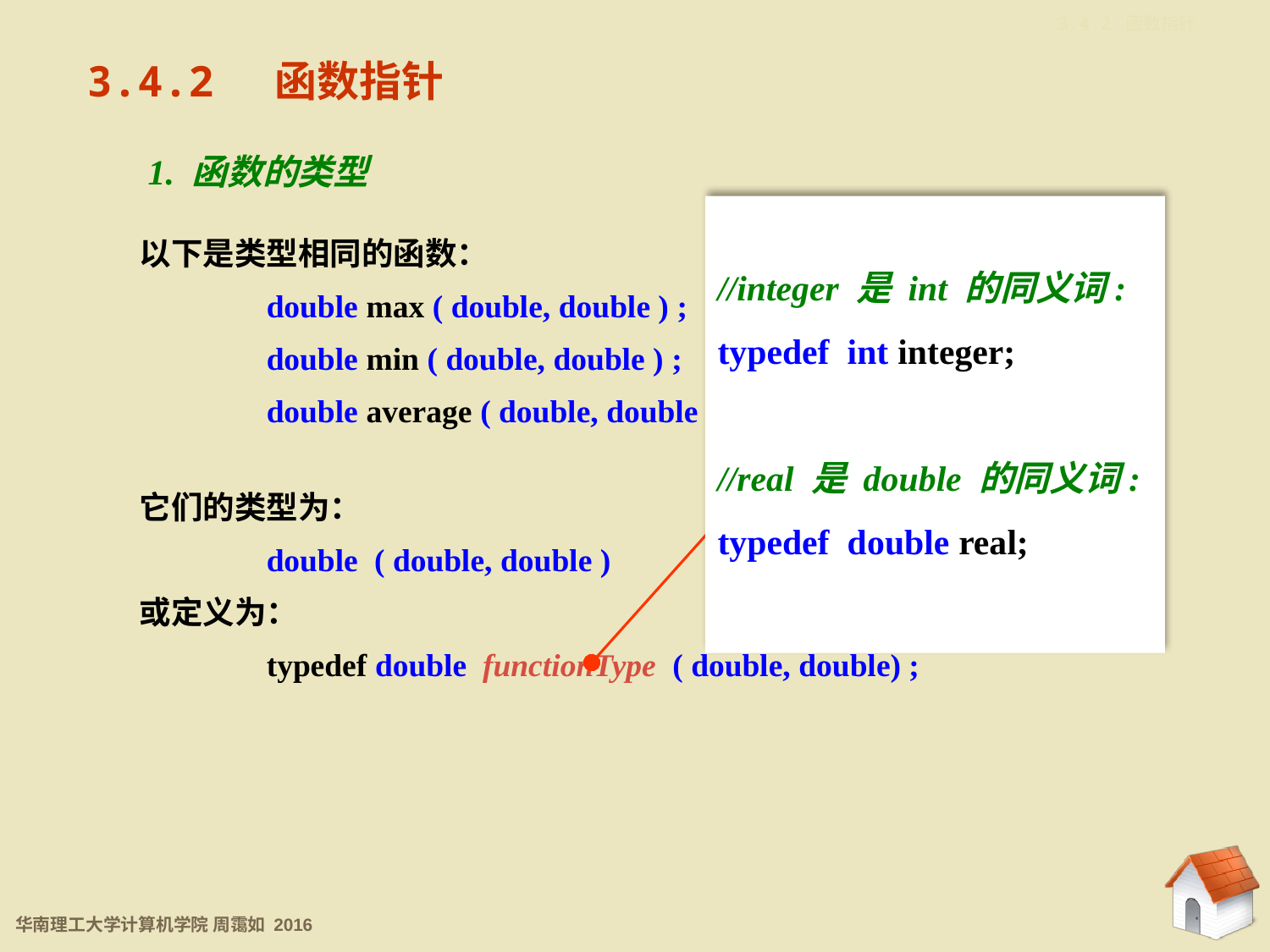

3.4.2 函数指针
3.4.2  函数指针
1. 函数的类型
//integer 是 int 的同义词:
typedef  int integer;
//real 是 double 的同义词:
typedef  double real;

以下是类型相同的函数：
	double max ( double, double ) ;
	double min ( double, double ) ;
	double average ( double, double ) ;
它们的类型为：
	double  ( double, double )
或定义为：
	typedef double  functionType  ( double, double) ;
函数类型名